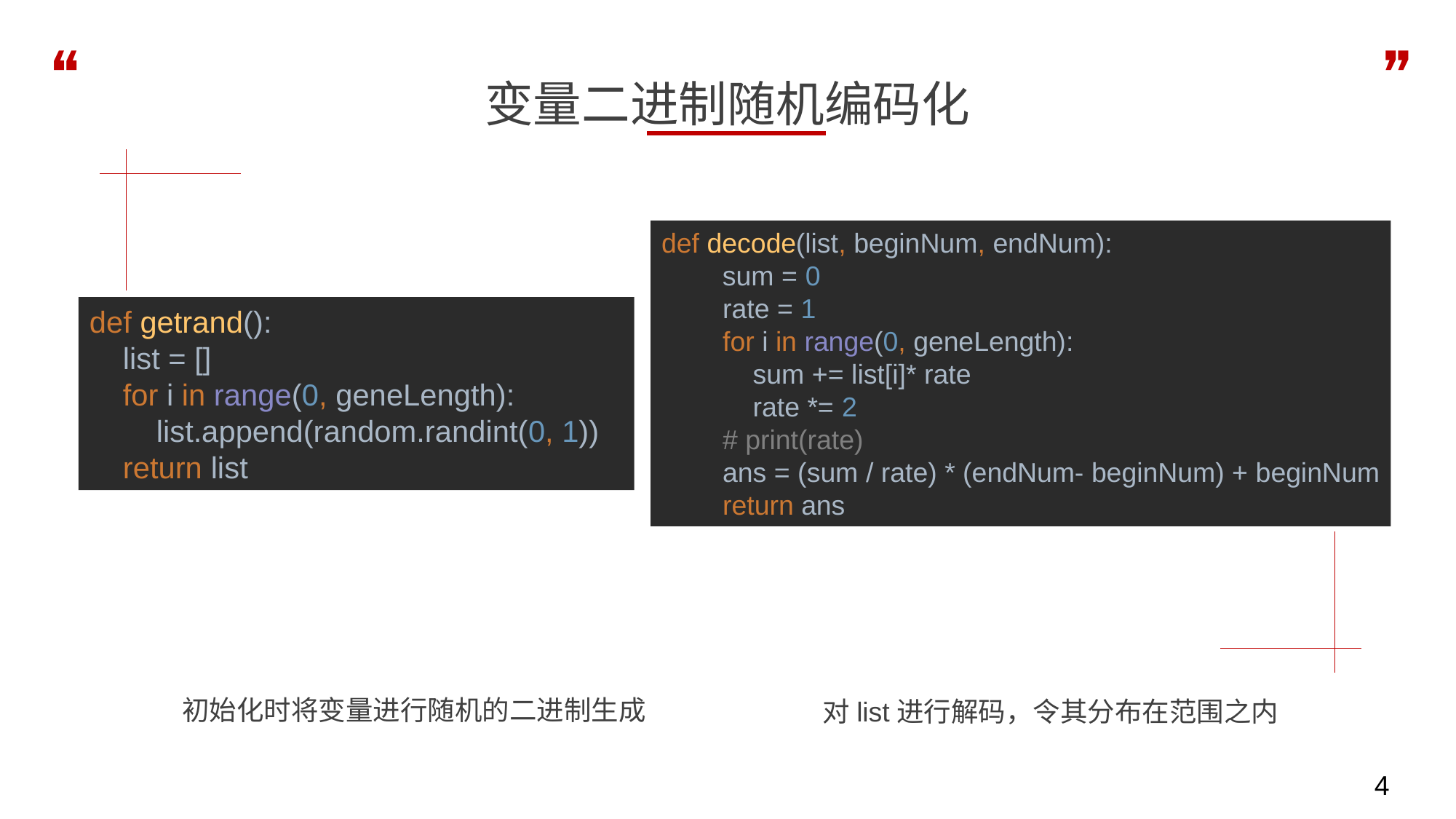

变量二进制随机编码化
def decode(list, beginNum, endNum):
        sum = 0
        rate = 1
        for i in range(0, geneLength):
            sum += list[i]* rate
            rate *= 2
        # print(rate)
        ans = (sum / rate) * (endNum- beginNum) + beginNum
        return ans
def getrand():
    list = []
    for i in range(0, geneLength):
        list.append(random.randint(0, 1))
    return list
初始化时将变量进行随机的二进制生成
对list进行解码，令其分布在范围之内
4